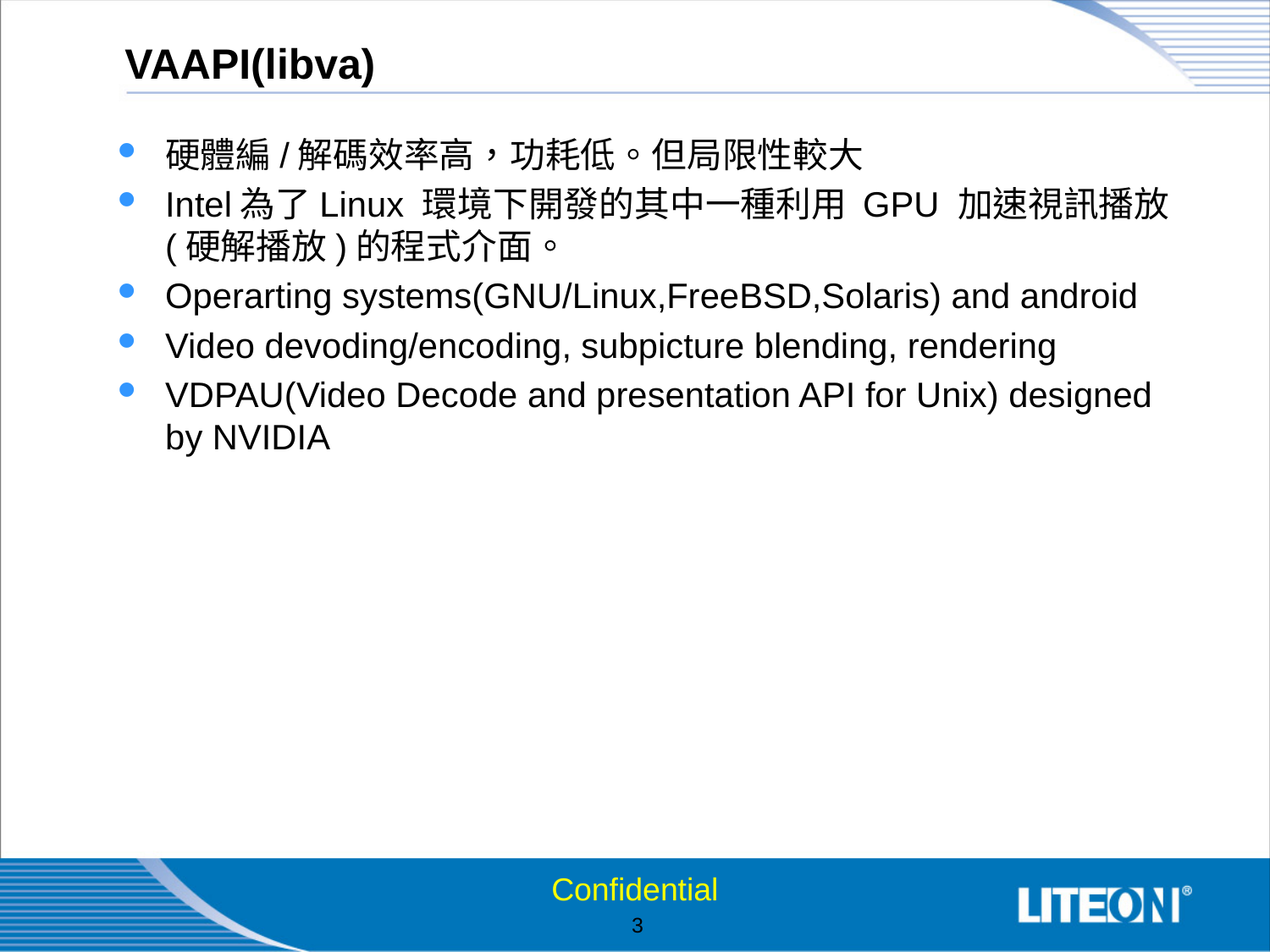

# VAAPI(libva)
硬體編/解碼效率高，功耗低。但局限性較大
Intel為了Linux 環境下開發的其中一種利用 GPU 加速視訊播放(硬解播放)的程式介面。
Operarting systems(GNU/Linux,FreeBSD,Solaris) and android
Video devoding/encoding, subpicture blending, rendering
VDPAU(Video Decode and presentation API for Unix) designed by NVIDIA